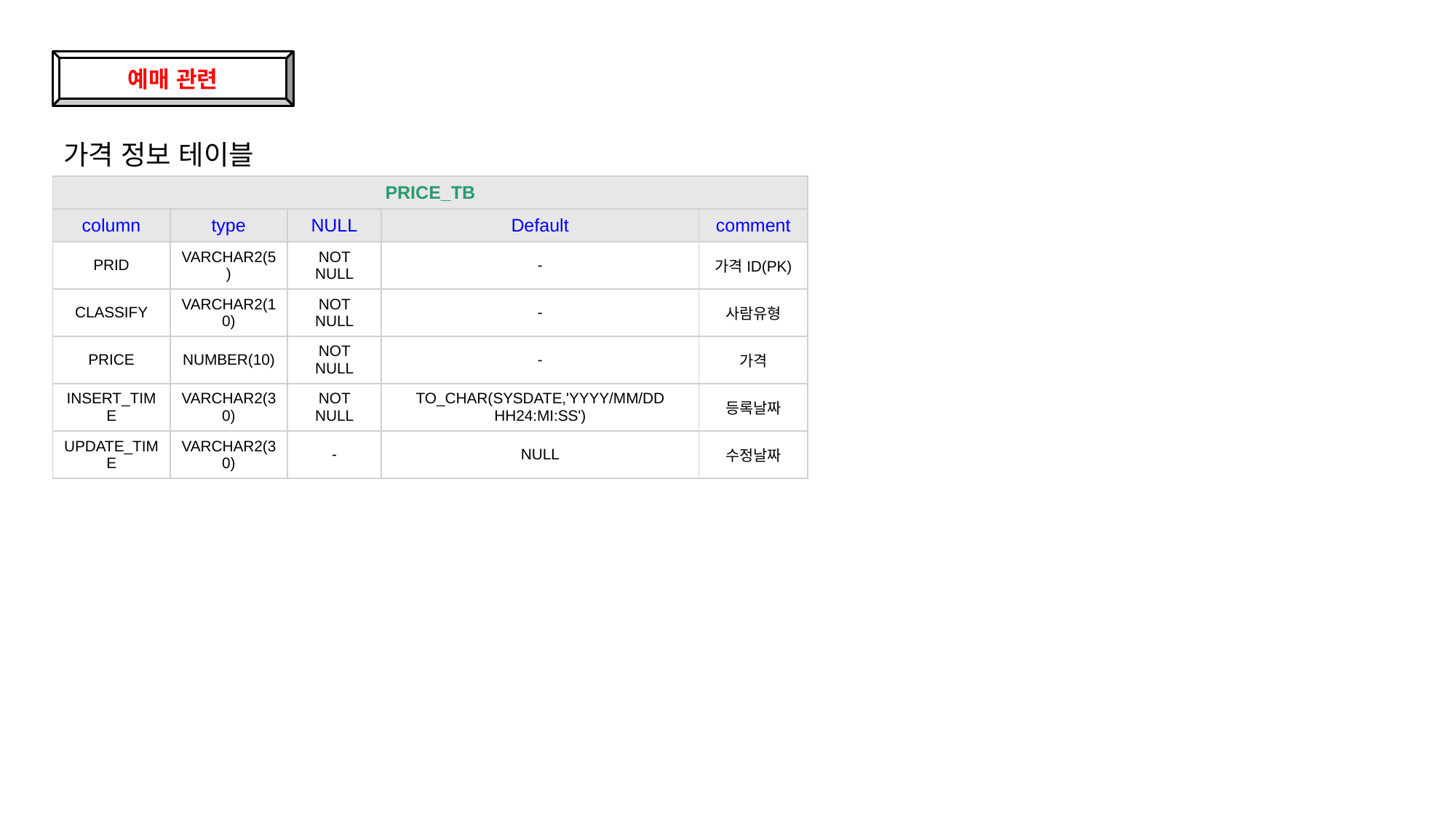

예매 관련
가격 정보 테이블
| PRICE\_TB |  |  |  |  |
| --- | --- | --- | --- | --- |
| column | type | NULL | Default | comment |
| PRID | VARCHAR2(5) | NOT NULL | - | 가격ID(PK) |
| CLASSIFY | VARCHAR2(10) | NOT NULL | - | 사람유형 |
| PRICE | NUMBER(10) | NOT NULL | - | 가격 |
| INSERT\_TIME | VARCHAR2(30) | NOT NULL | TO\_CHAR(SYSDATE,'YYYY/MM/DD HH24:MI:SS') | 등록날짜 |
| UPDATE\_TIME | VARCHAR2(30) | - | NULL | 수정날짜 |